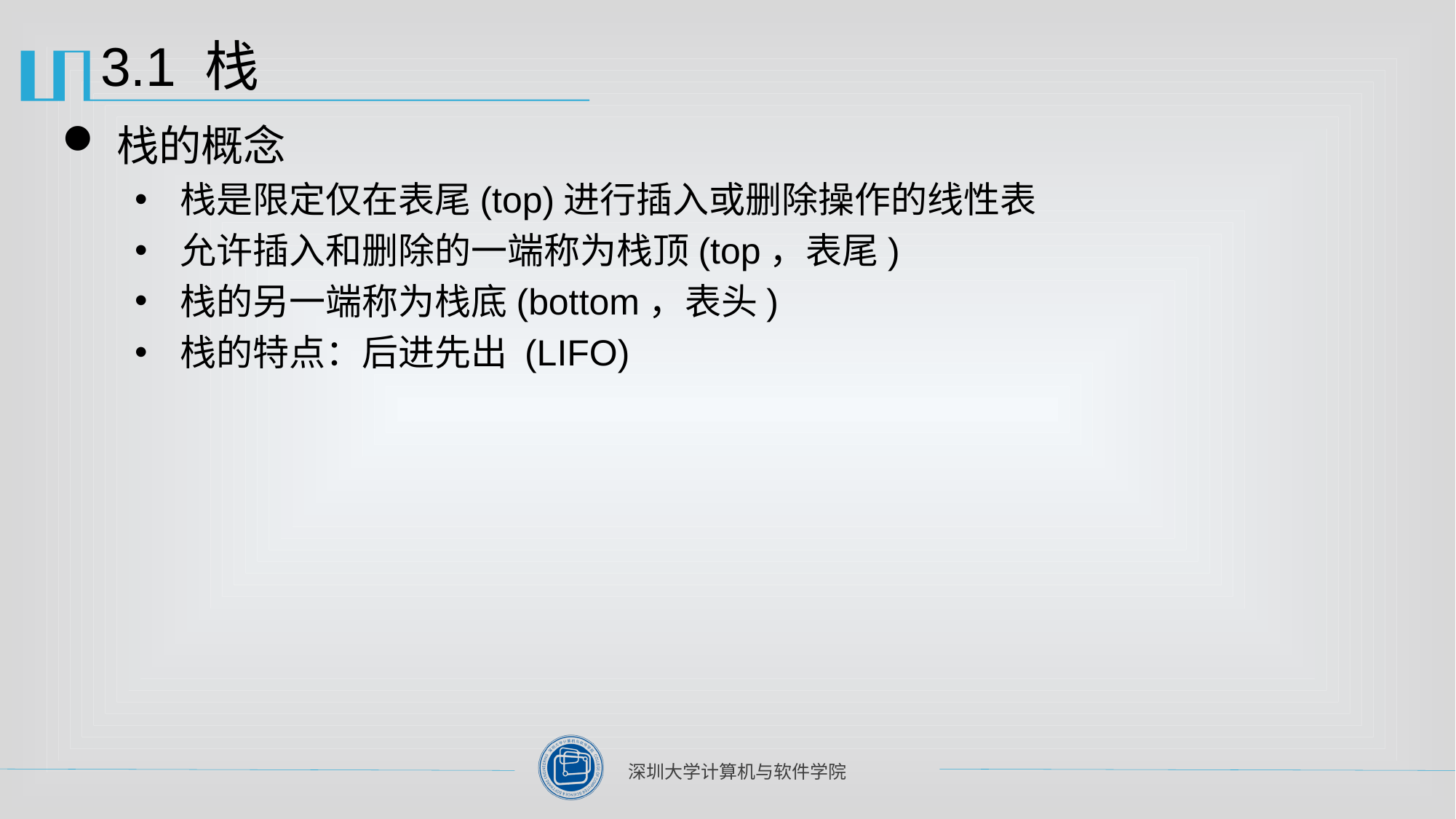

# 3.1 栈
栈的概念
栈是限定仅在表尾(top)进行插入或删除操作的线性表
允许插入和删除的一端称为栈顶(top，表尾)
栈的另一端称为栈底(bottom，表头)
栈的特点：后进先出 (LIFO)

4